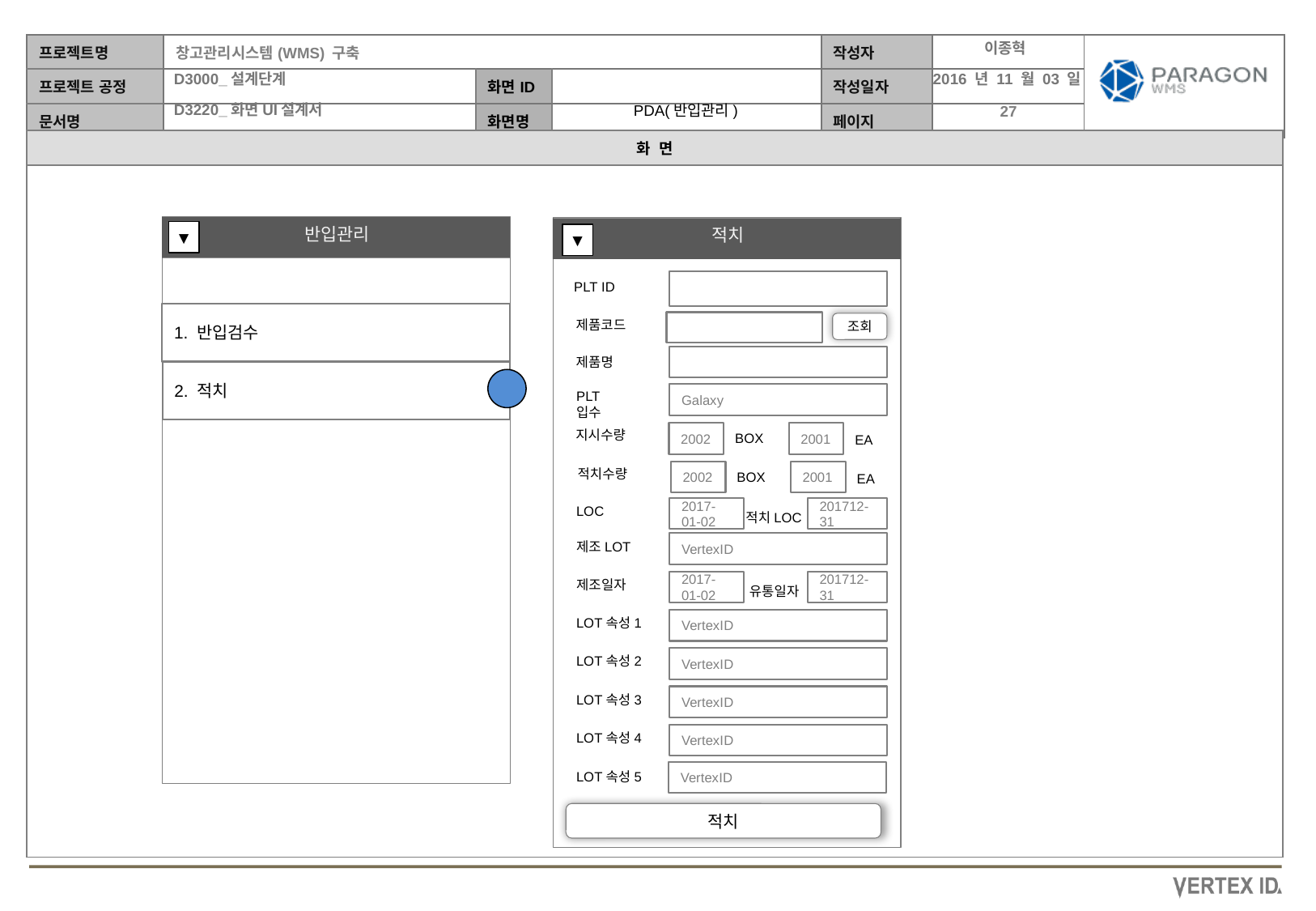

이종혁
2016 년 11 월 03 일
PDA(반입관리)

반입관리

적치
▼
▼

PLT ID
1. 반입검수
제품코드

조회

제품명
2. 적치

PLT 입수
Galaxy
지시수량
2002
2001
BOX
EA
적치수량
2002
2001
BOX
EA
LOC
2017-01-02
201712-31
적치LOC
제조LOT
VertexID
제조일자
2017-01-02
201712-31
유통일자
LOT속성1
VertexID
LOT속성2
VertexID
LOT속성3
VertexID
LOT속성4
VertexID
VertexID
LOT속성5
적치